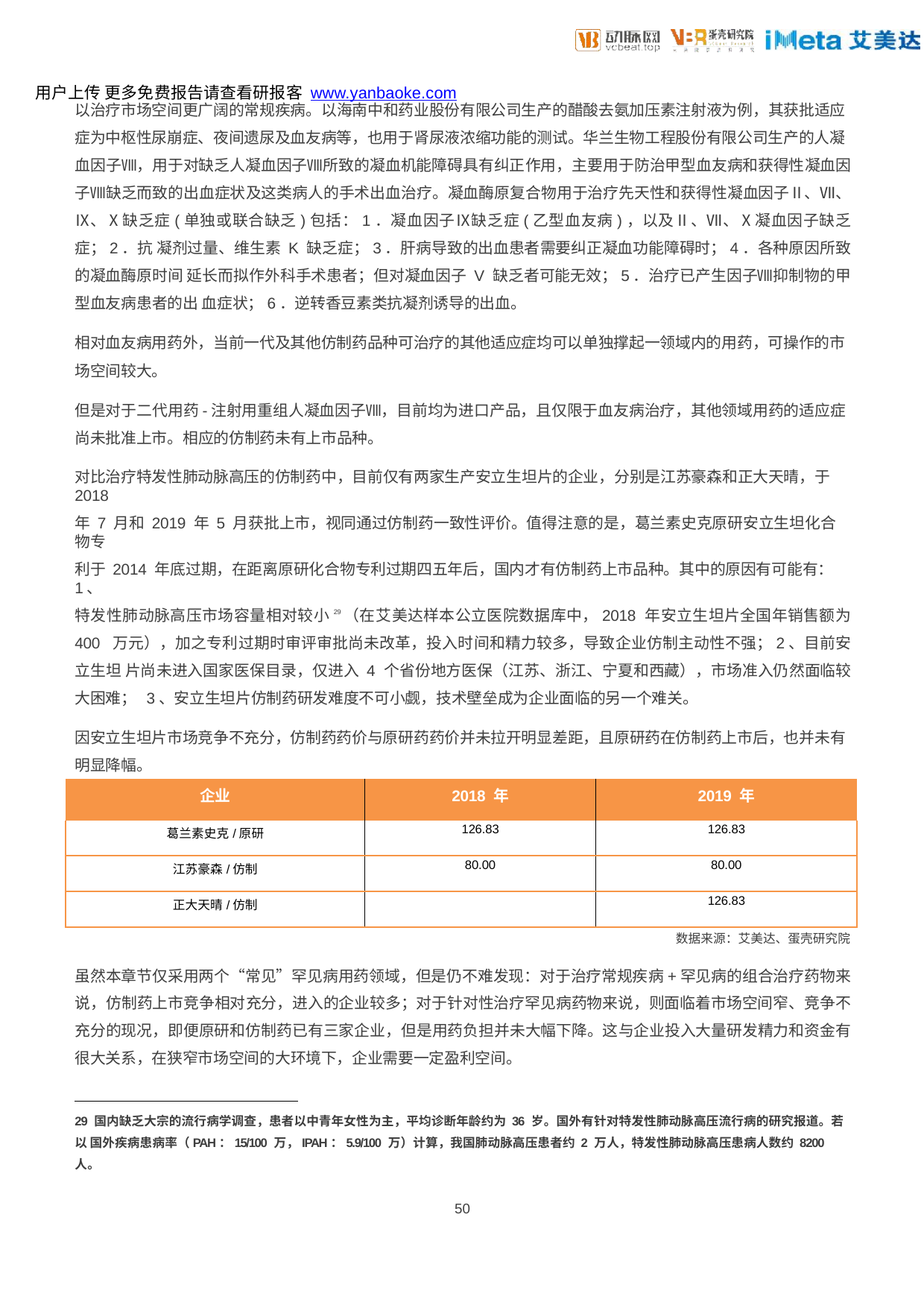

用户上传 更多免费报告请查看研报客 www.yanbaoke.com
以治疗市场空间更广阔的常规疾病。以海南中和药业股份有限公司生产的醋酸去氨加压素注射液为例，其获批适应
症为中枢性尿崩症、夜间遗尿及血友病等，也用于肾尿液浓缩功能的测试。华兰生物工程股份有限公司生产的人凝
血因子Ⅷ，用于对缺乏人凝血因子Ⅷ所致的凝血机能障碍具有纠正作用，主要用于防治甲型血友病和获得性凝血因 子Ⅷ缺乏而致的出血症状及这类病人的手术出血治疗。凝血酶原复合物用于治疗先天性和获得性凝血因子Ⅱ、Ⅶ、 Ⅸ、Ⅹ缺乏症(单独或联合缺乏)包括：1．凝血因子Ⅸ缺乏症(乙型血友病)，以及Ⅱ、Ⅶ、Ⅹ凝血因子缺乏症；2．抗 凝剂过量、维生素 K 缺乏症；3．肝病导致的出血患者需要纠正凝血功能障碍时；4．各种原因所致的凝血酶原时间 延长而拟作外科手术患者；但对凝血因子 V 缺乏者可能无效；5．治疗已产生因子Ⅷ抑制物的甲型血友病患者的出 血症状；6．逆转香豆素类抗凝剂诱导的出血。
相对血友病用药外，当前一代及其他仿制药品种可治疗的其他适应症均可以单独撑起一领域内的用药，可操作的市 场空间较大。
但是对于二代用药-注射用重组人凝血因子Ⅷ，目前均为进口产品，且仅限于血友病治疗，其他领域用药的适应症 尚未批准上市。相应的仿制药未有上市品种。

对比治疗特发性肺动脉高压的仿制药中，目前仅有两家生产安立生坦片的企业，分别是江苏豪森和正大天晴，于 2018
年 7 月和 2019 年 5 月获批上市，视同通过仿制药一致性评价。值得注意的是，葛兰素史克原研安立生坦化合物专
利于 2014 年底过期，在距离原研化合物专利过期四五年后，国内才有仿制药上市品种。其中的原因有可能有：1、
特发性肺动脉高压市场容量相对较小29（在艾美达样本公立医院数据库中，2018 年安立生坦片全国年销售额为 400  万元），加之专利过期时审评审批尚未改革，投入时间和精力较多，导致企业仿制主动性不强；2、目前安立生坦 片尚未进入国家医保目录，仅进入 4 个省份地方医保（江苏、浙江、宁夏和西藏），市场准入仍然面临较大困难；  3、安立生坦片仿制药研发难度不可小觑，技术壁垒成为企业面临的另一个难关。
因安立生坦片市场竞争不充分，仿制药药价与原研药药价并未拉开明显差距，且原研药在仿制药上市后，也并未有 明显降幅。

表 29 近两年安立生坦生产企业药品最小制剂单位全国中标价中位数 5mg/片
| 企业 | 2018 年 | 2019 年 |
| --- | --- | --- |
| 葛兰素史克/原研 | 126.83 | 126.83 |
| 江苏豪森/仿制 | 80.00 | 80.00 |
| 正大天晴/仿制 |  | 126.83 |
数据来源：艾美达、蛋壳研究院
虽然本章节仅采用两个“常见”罕见病用药领域，但是仍不难发现：对于治疗常规疾病+罕见病的组合治疗药物来 说，仿制药上市竞争相对充分，进入的企业较多；对于针对性治疗罕见病药物来说，则面临着市场空间窄、竞争不 充分的现况，即便原研和仿制药已有三家企业，但是用药负担并未大幅下降。这与企业投入大量研发精力和资金有 很大关系，在狭窄市场空间的大环境下，企业需要一定盈利空间。

29 国内缺乏大宗的流行病学调查，患者以中青年女性为主，平均诊断年龄约为 36 岁。国外有针对特发性肺动脉高压流行病的研究报道。若以 国外疾病患病率（PAH：15/100 万，IPAH：5.9/100 万）计算，我国肺动脉高压患者约 2 万人，特发性肺动脉高压患病人数约 8200 人。
50